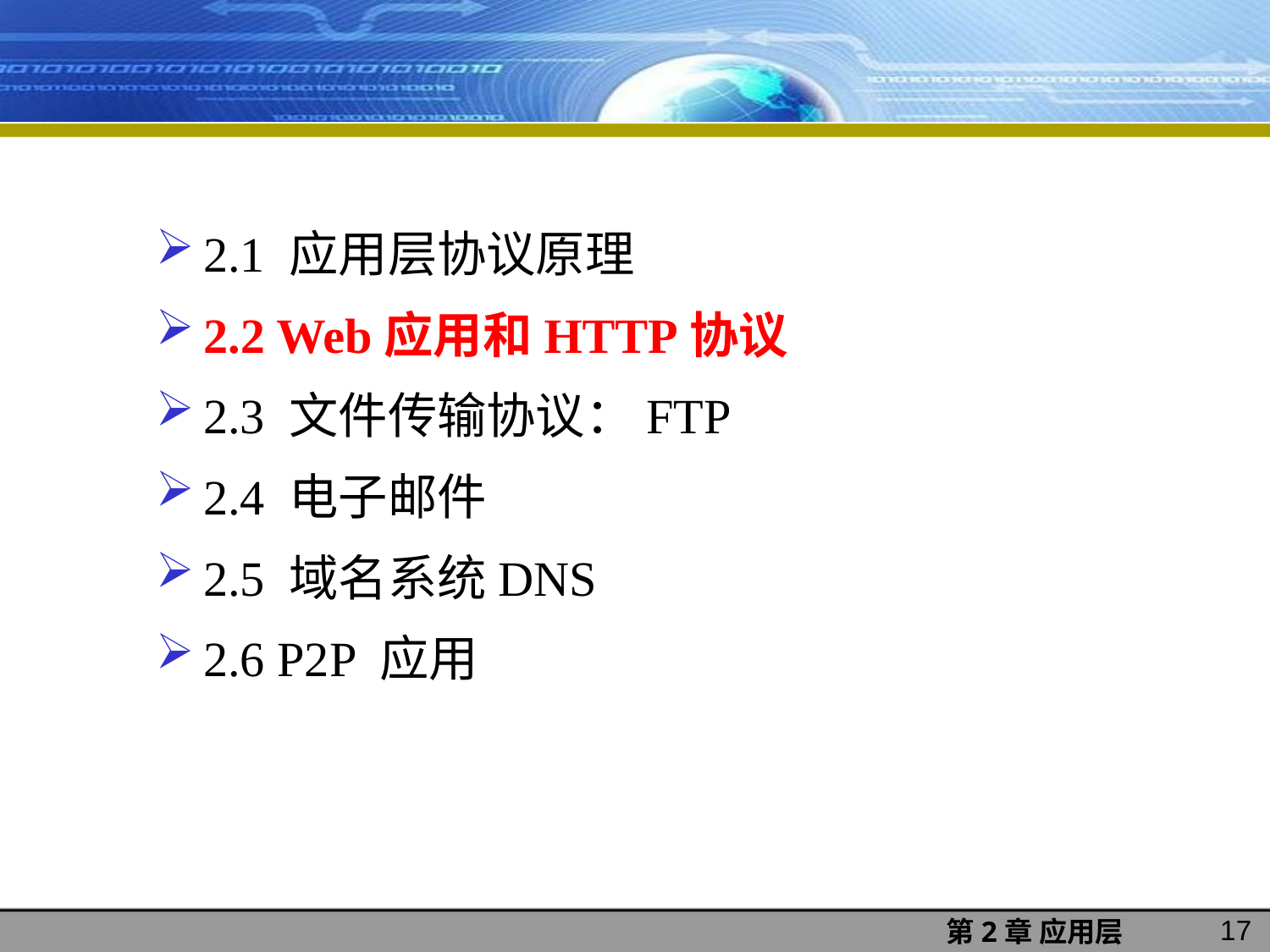

2.1 应用层协议原理
2.2 Web应用和HTTP协议
2.3 文件传输协议：FTP
2.4 电子邮件
2.5 域名系统DNS
2.6 P2P 应用

17